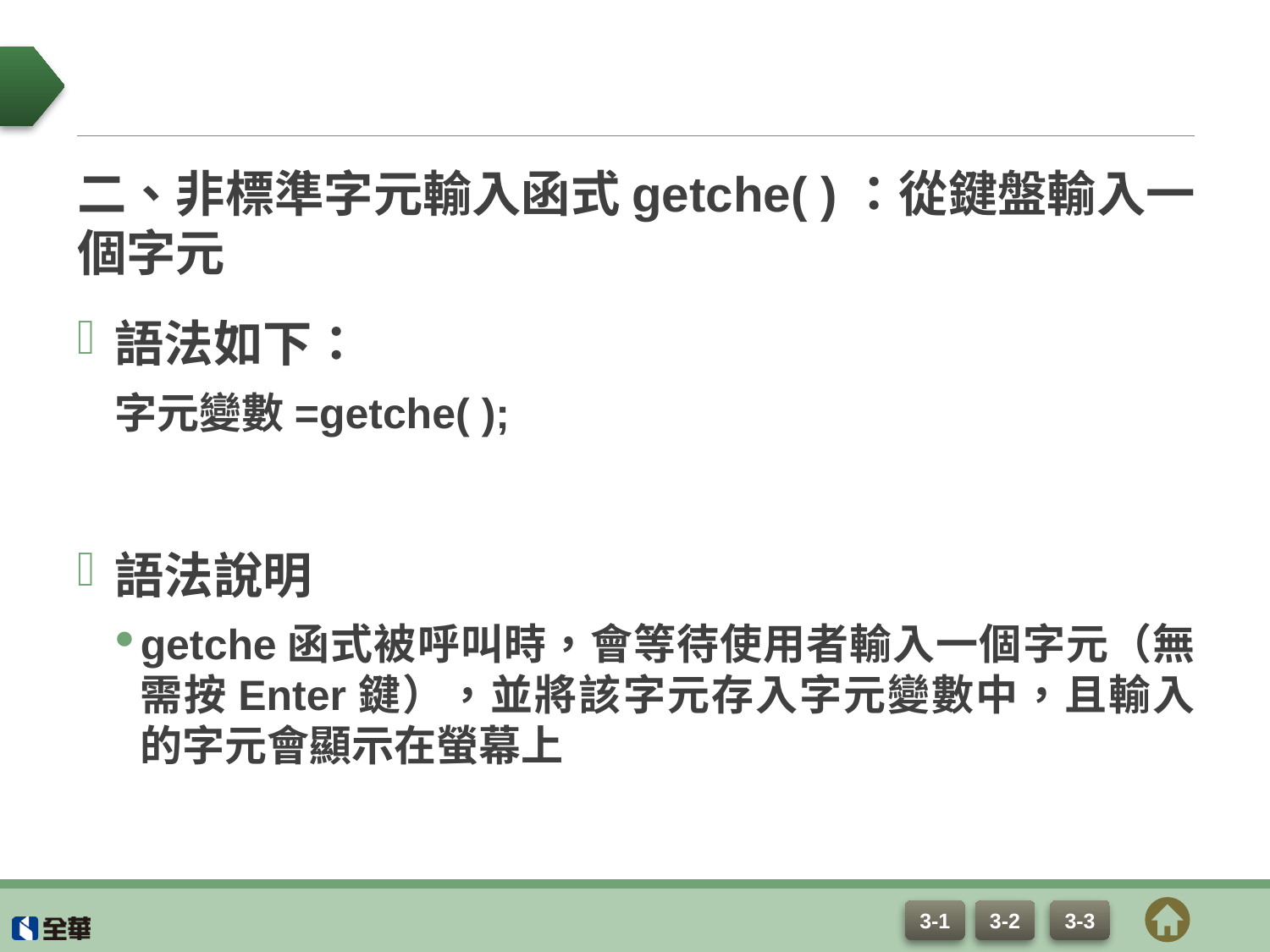

#
二、非標準字元輸入函式getche( )：從鍵盤輸入一個字元
語法如下：
字元變數=getche( );

語法說明
getche函式被呼叫時，會等待使用者輸入一個字元（無需按Enter鍵），並將該字元存入字元變數中，且輸入的字元會顯示在螢幕上